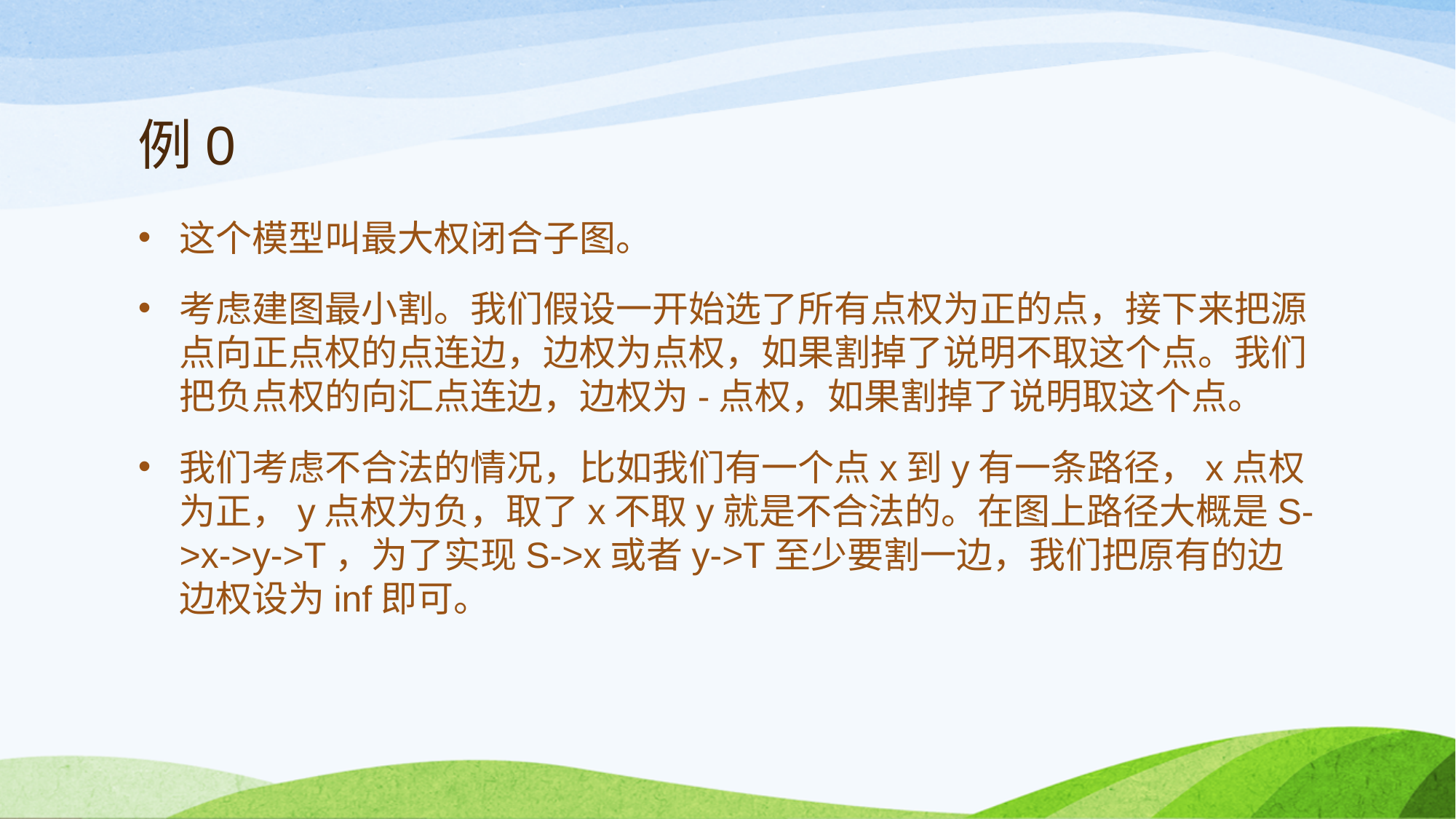

# 例0
这个模型叫最大权闭合子图。
考虑建图最小割。我们假设一开始选了所有点权为正的点，接下来把源点向正点权的点连边，边权为点权，如果割掉了说明不取这个点。我们把负点权的向汇点连边，边权为-点权，如果割掉了说明取这个点。
我们考虑不合法的情况，比如我们有一个点x到y有一条路径，x点权为正，y点权为负，取了x不取y就是不合法的。在图上路径大概是S->x->y->T，为了实现S->x或者y->T至少要割一边，我们把原有的边边权设为inf即可。